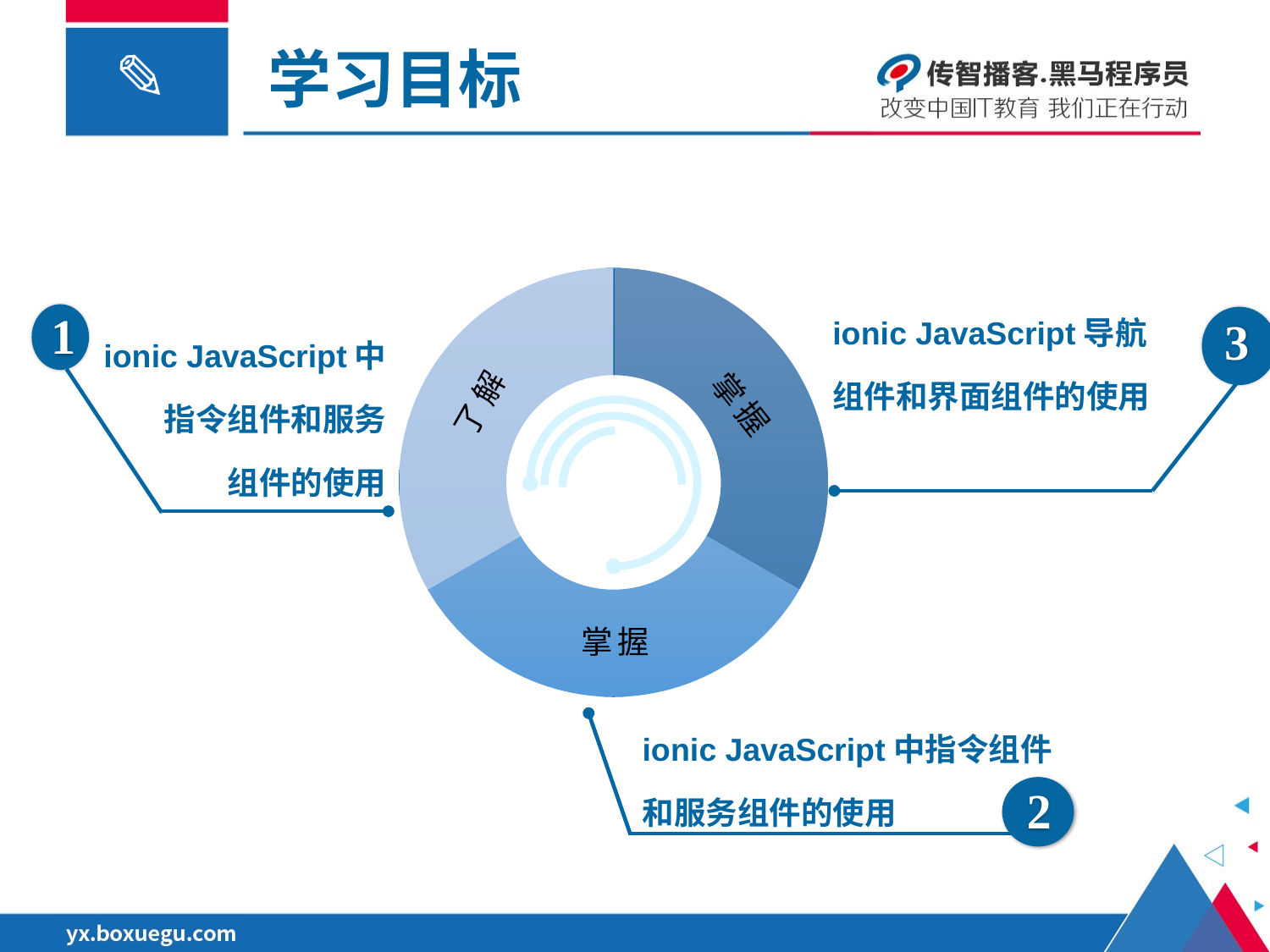

# 学习目标

### Chart

| Category | 销售额 |
|---|---|
| 掌握知识 | 3.333333333 |
| 理解知识 | 3.333333333 |
| 了解知识 | 3.333333333 |
了解
掌握
掌握
ionic JavaScript导航
组件和界面组件的使用
3

ionic JavaScript中
指令组件和服务
组件的使用
1

了解
掌握
熟悉

ionic JavaScript中指令组件
和服务组件的使用
2